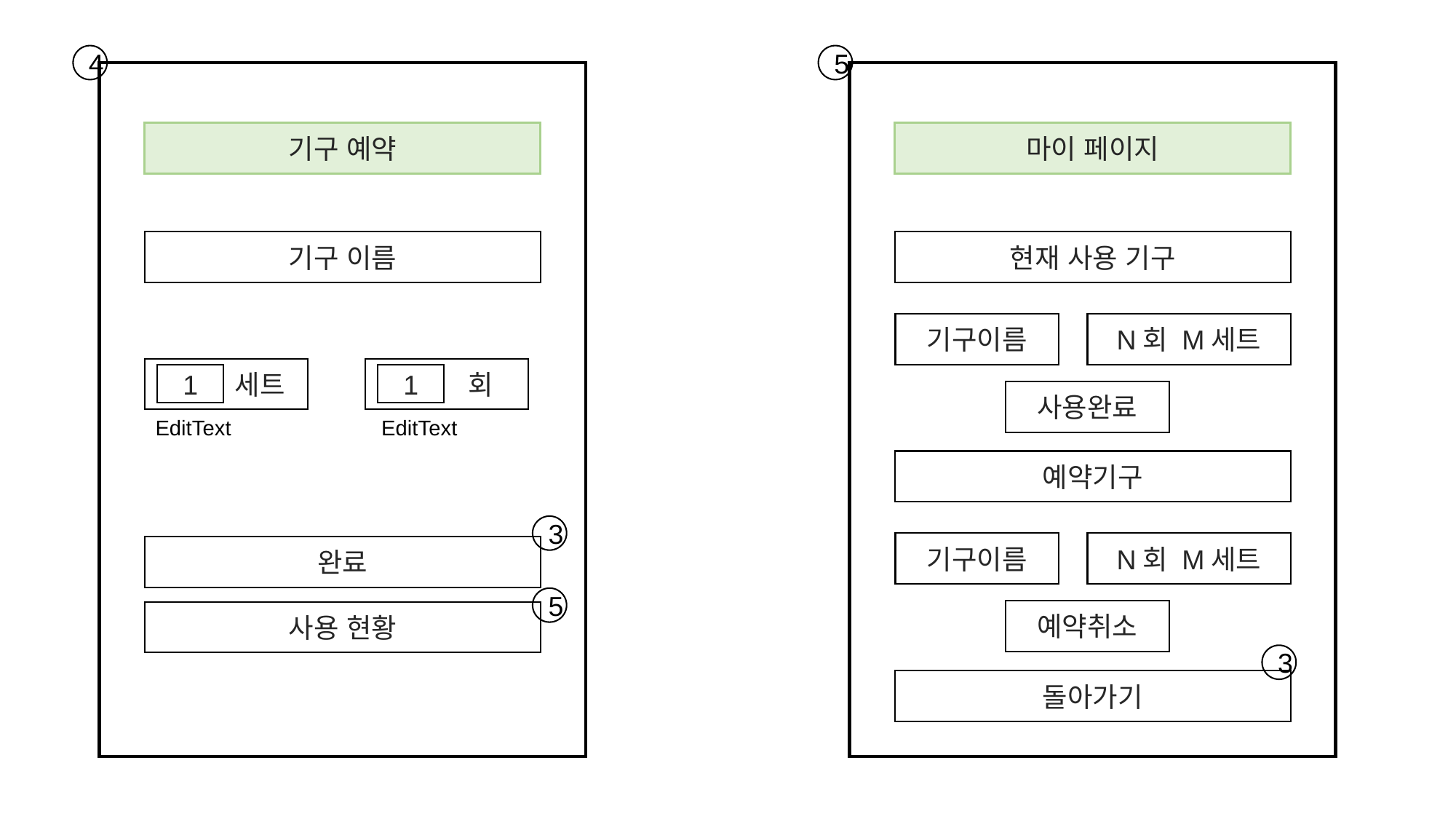

4
5

기구 예약
마이 페이지
기구 이름
현재 사용 기구
기구이름
N회 M세트
        세트
        회
1
1
사용완료
EditText
EditText
예약기구
3
기구이름
N회 M세트
완료
5
예약취소
사용 현황
3
돌아가기